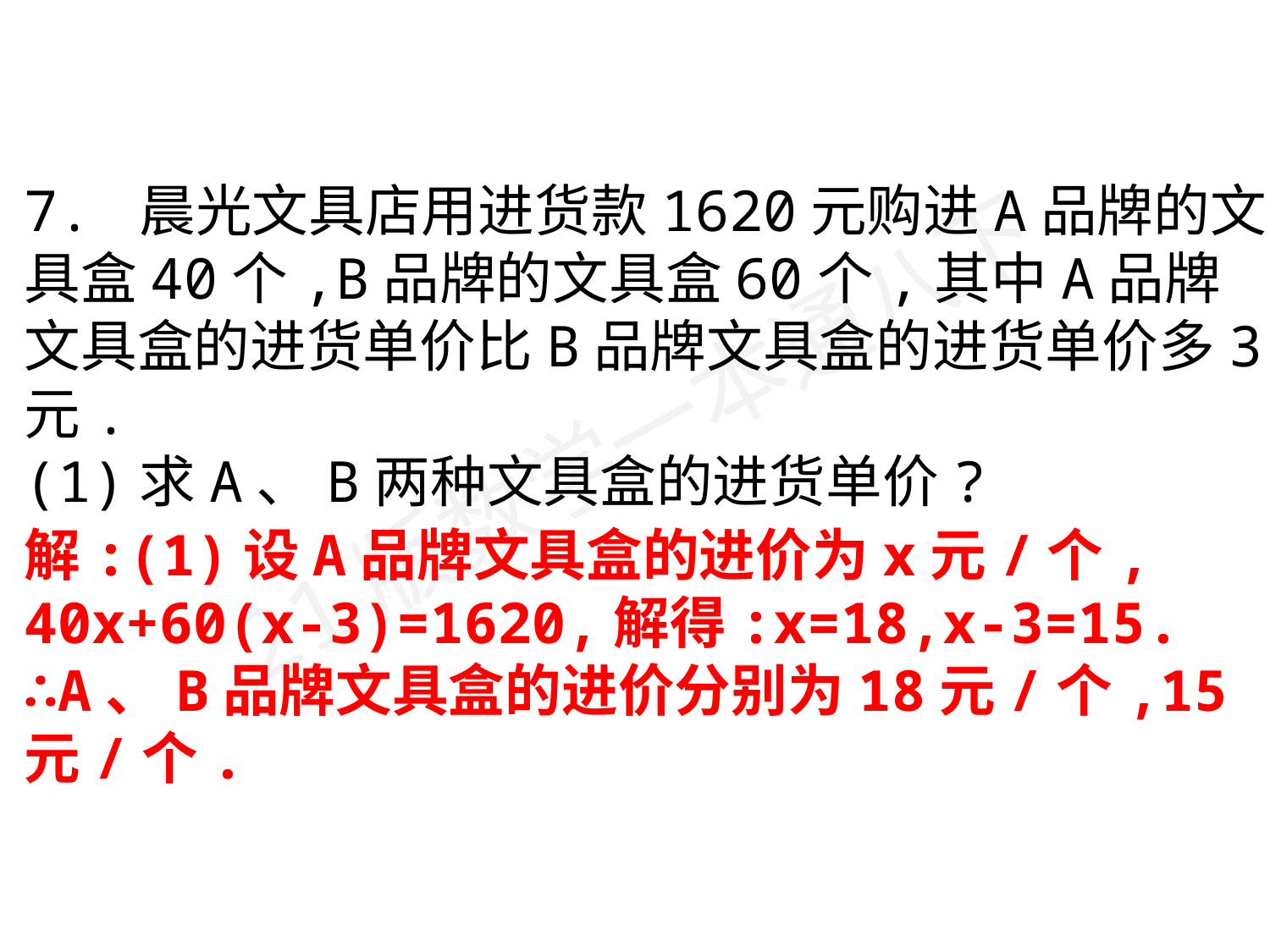

7. 晨光文具店用进货款1620元购进A品牌的文具盒40个,B品牌的文具盒60个,其中A品牌文具盒的进货单价比B品牌文具盒的进货单价多3元.
(1)求A、B两种文具盒的进货单价?
解:(1)设A品牌文具盒的进价为x元/个,
40x+60(x-3)=1620,解得:x=18,x-3=15.
∴A、B品牌文具盒的进价分别为18元/个,15元/个.